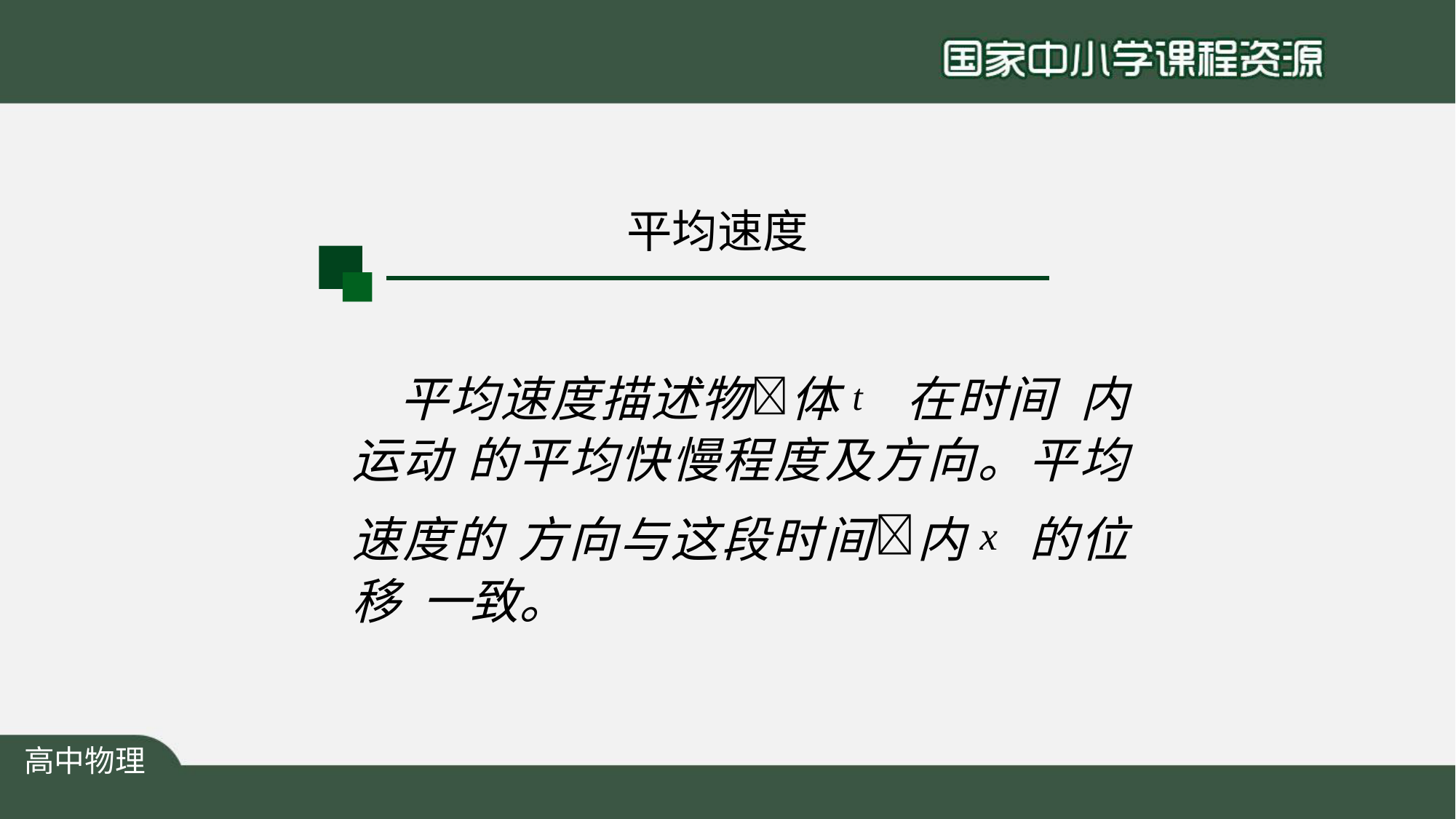

# 平均速度

平均速度描述物Δ体t 在时间 内运动 的平均快慢程度及方向。平均速度的 方向与这段时间Δ内x 的位移 一致。
高中物理